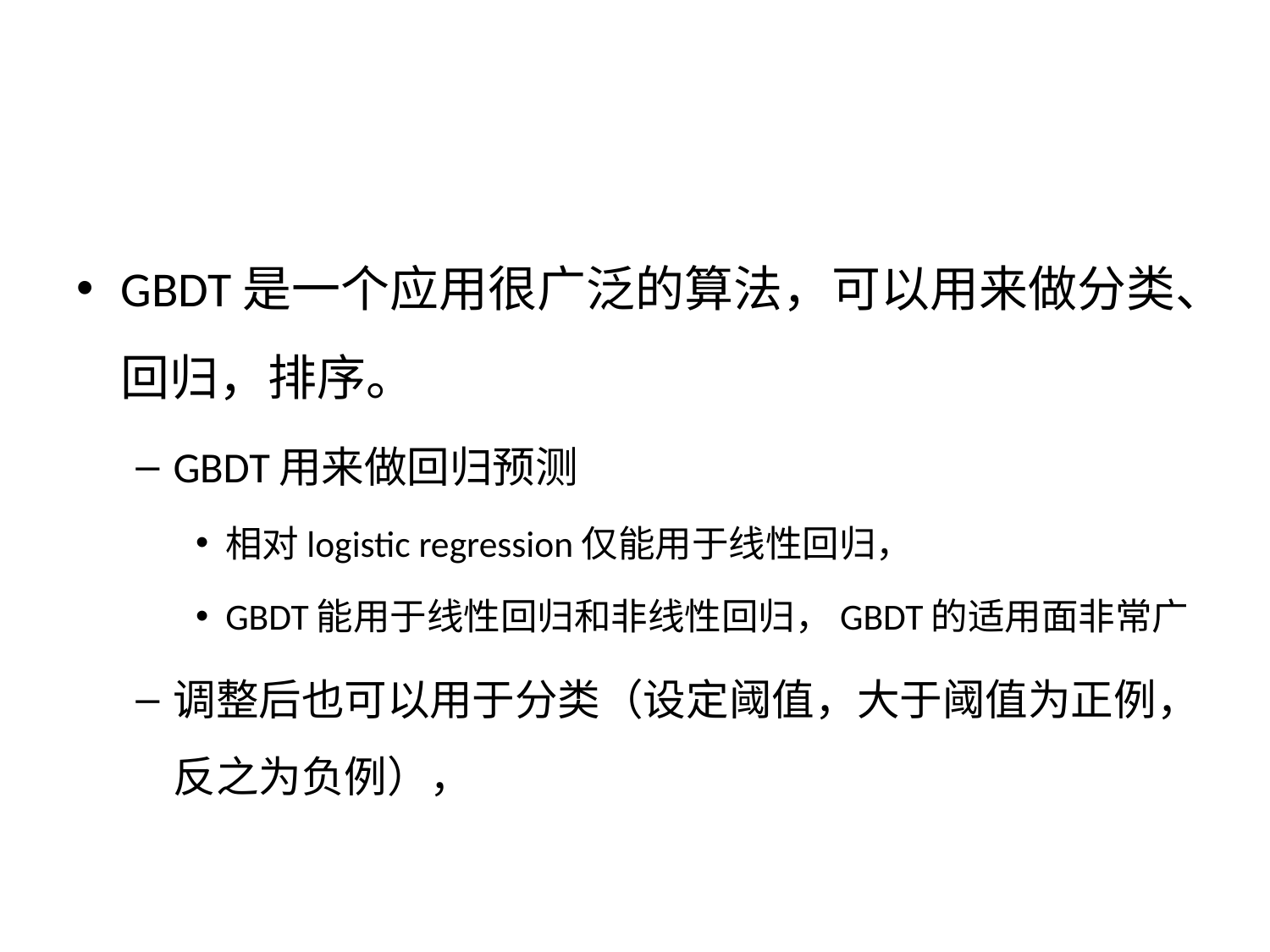

#
GBDT是一个应用很广泛的算法，可以用来做分类、回归，排序。
GBDT用来做回归预测
相对logistic regression仅能用于线性回归，
GBDT能用于线性回归和非线性回归，GBDT的适用面非常广
调整后也可以用于分类（设定阈值，大于阈值为正例，反之为负例），